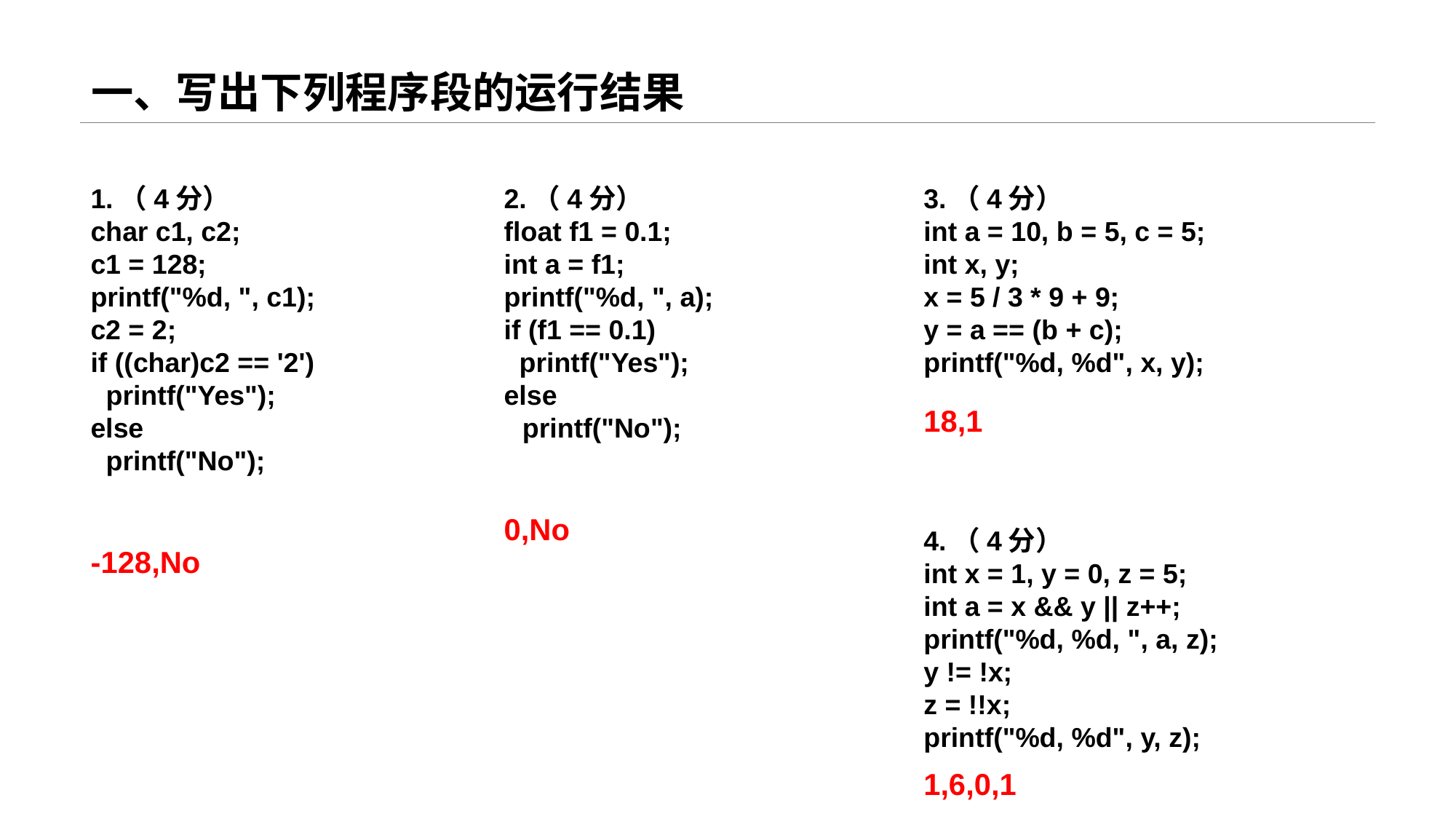

# 一、写出下列程序段的运行结果
1.（4分）
char c1, c2;
c1 = 128;
printf("%d, ", c1);
c2 = 2;
if ((char)c2 == '2')
  printf("Yes");
else
  printf("No");
2.（4分）
float f1 = 0.1;
int a = f1;
printf("%d, ", a);
if (f1 == 0.1)
  printf("Yes");
else
 printf("No");
3.（4分）
int a = 10, b = 5, c = 5;
int x, y;
x = 5 / 3 * 9 + 9;
y = a == (b + c);
printf("%d, %d", x, y);
18,1
0,No
4.（4分）
int x = 1, y = 0, z = 5;
int a = x && y || z++;
printf("%d, %d, ", a, z);
y != !x;
z = !!x;
printf("%d, %d", y, z);
-128,No
1,6,0,1